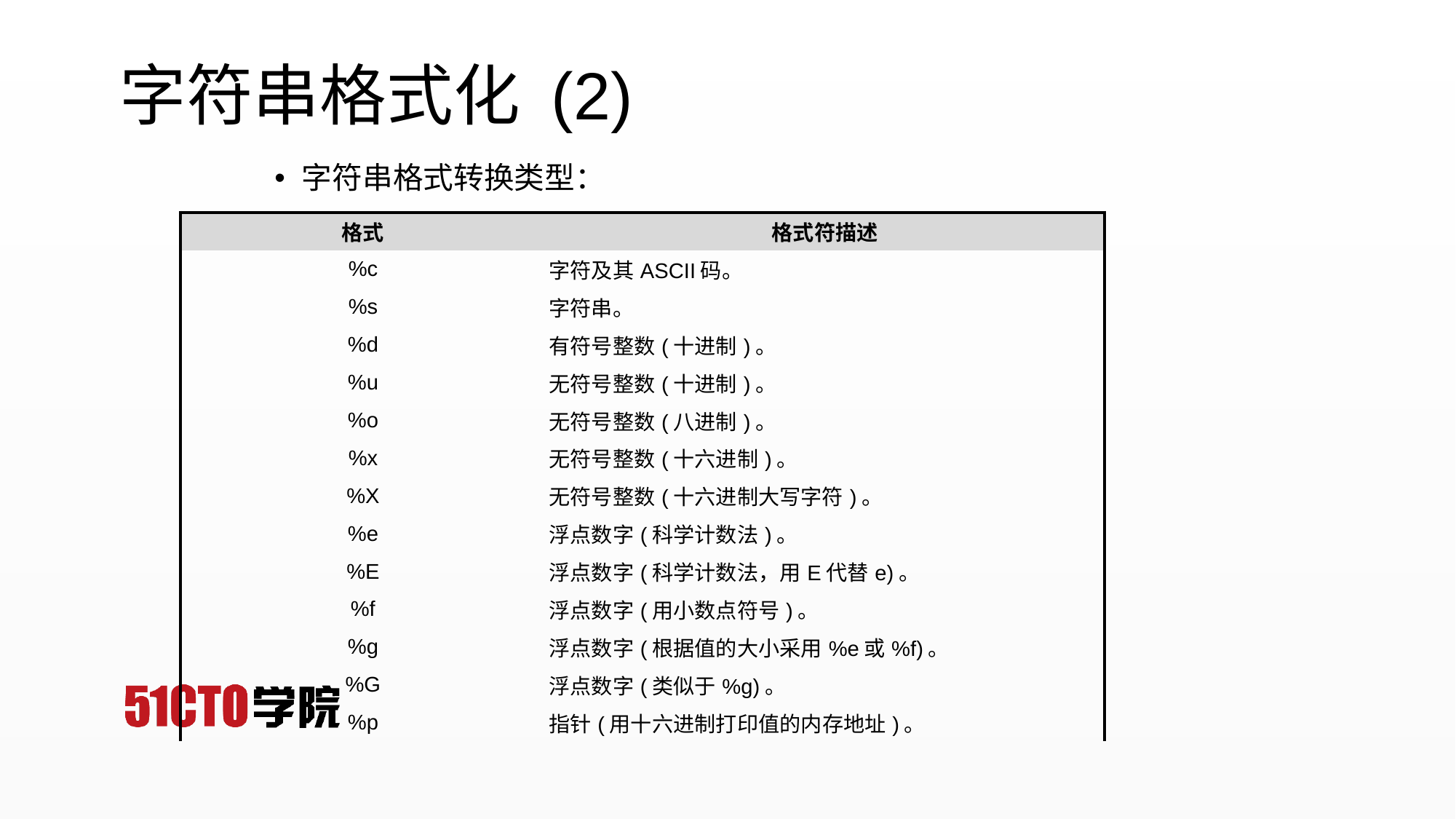

# 字符串格式化 (2)
字符串格式转换类型：
| 格式 | 格式符描述 |
| --- | --- |
| %c | 字符及其ASCII码。 |
| %s | 字符串。 |
| %d | 有符号整数(十进制)。 |
| %u | 无符号整数(十进制)。 |
| %o | 无符号整数(八进制)。 |
| %x | 无符号整数(十六进制)。 |
| %X | 无符号整数(十六进制大写字符)。 |
| %e | 浮点数字(科学计数法)。 |
| %E | 浮点数字(科学计数法，用E代替e)。 |
| %f | 浮点数字(用小数点符号)。 |
| %g | 浮点数字(根据值的大小采用%e或%f)。 |
| %G | 浮点数字(类似于%g)。 |
| %p | 指针(用十六进制打印值的内存地址)。 |